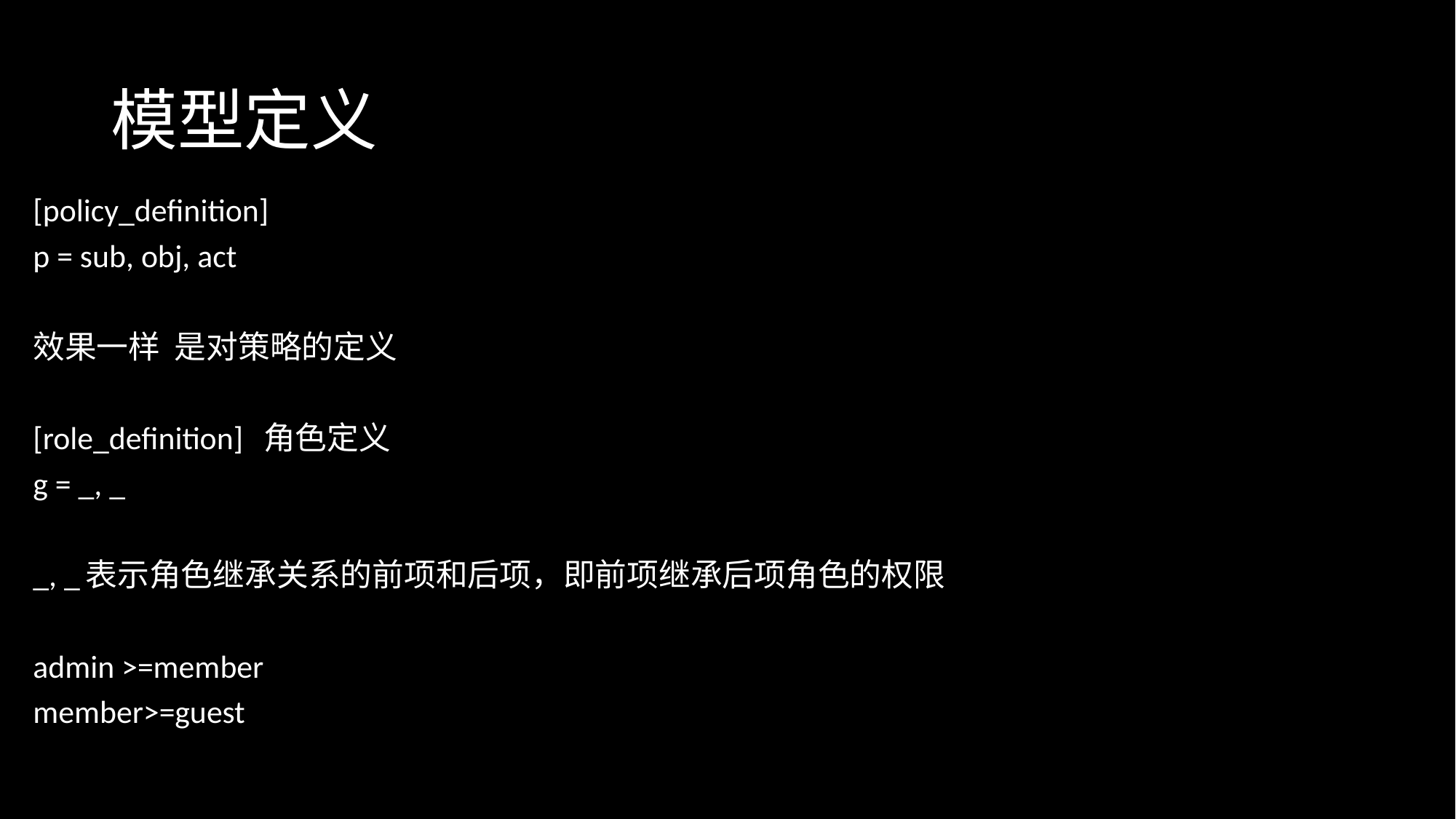

# 模型定义
[policy_definition]
p = sub, obj, act

效果一样  是对策略的定义

[role_definition]  角色定义
g = _, _

_, _表示角色继承关系的前项和后项，即前项继承后项角色的权限

admin >=member
member>=guest